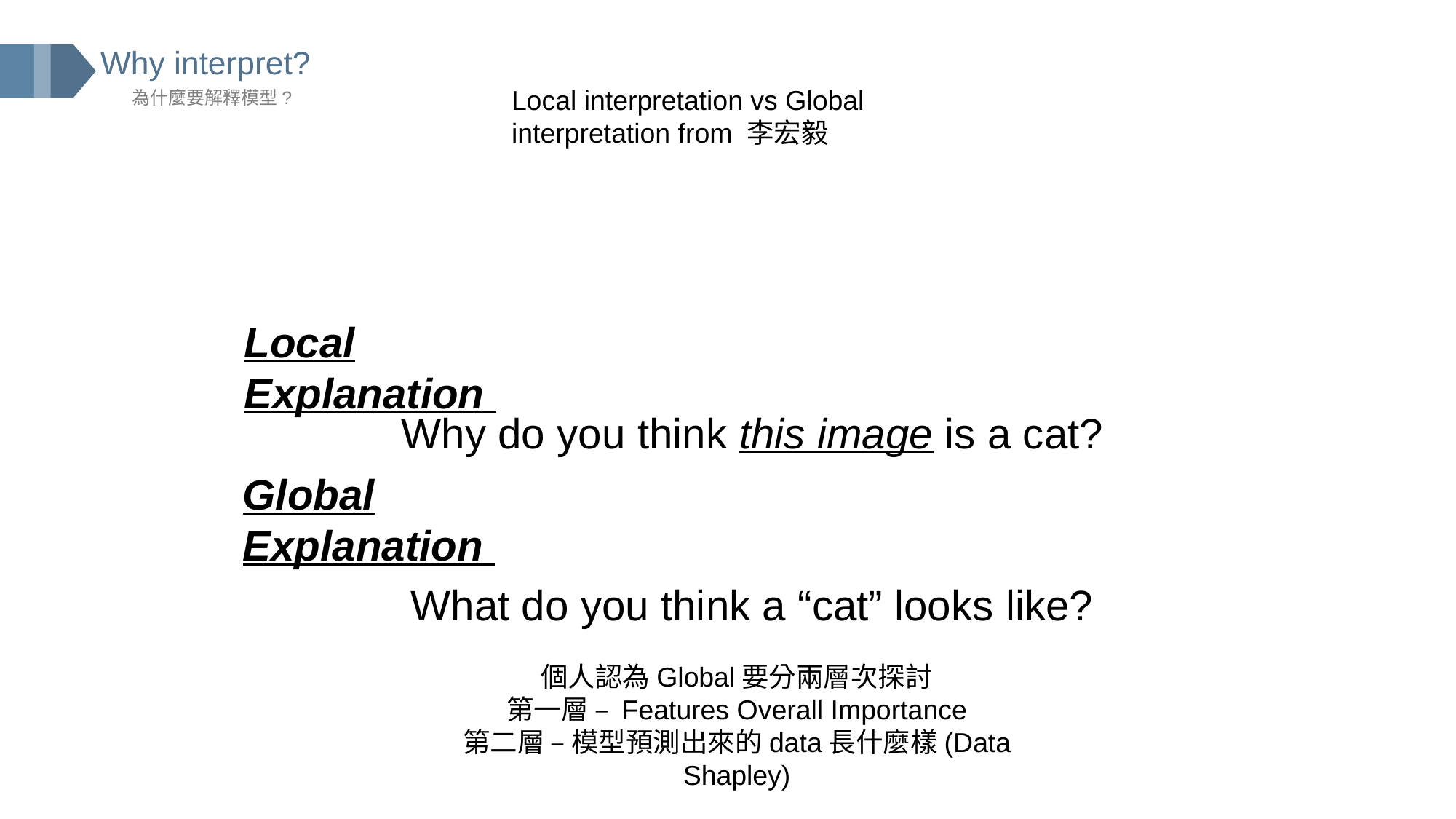

Local interpretation vs Global interpretation from 李宏毅
Local Explanation
Why do you think this image is a cat?
Global Explanation
What do you think a “cat” looks like?
個人認為Global要分兩層次探討
第一層 – Features Overall Importance
第二層 – 模型預測出來的data長什麼樣(Data Shapley)